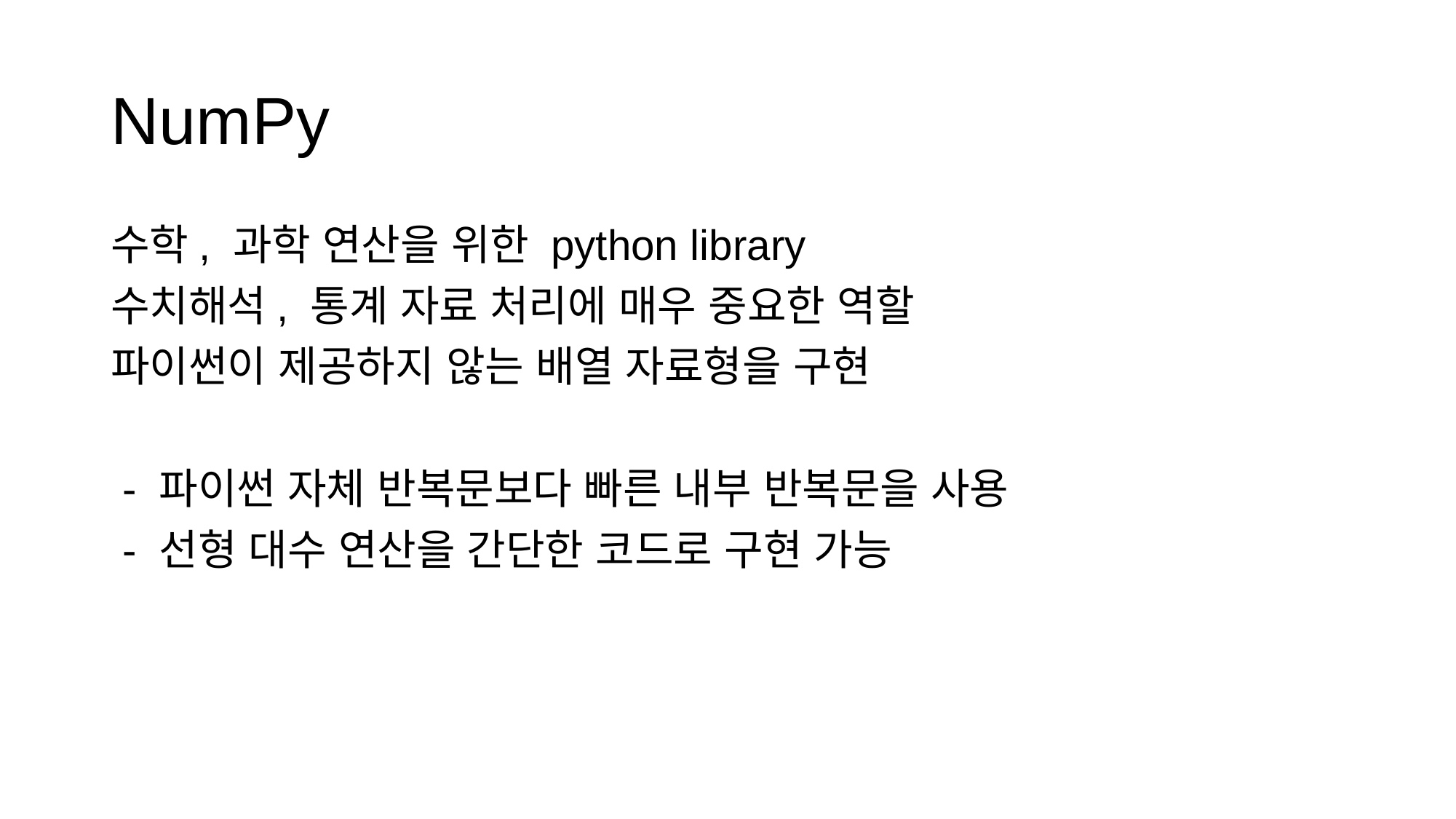

# NumPy
수학, 과학 연산을 위한 python library
수치해석, 통계 자료 처리에 매우 중요한 역할
파이썬이 제공하지 않는 배열 자료형을 구현

 - 파이썬 자체 반복문보다 빠른 내부 반복문을 사용
 - 선형 대수 연산을 간단한 코드로 구현 가능